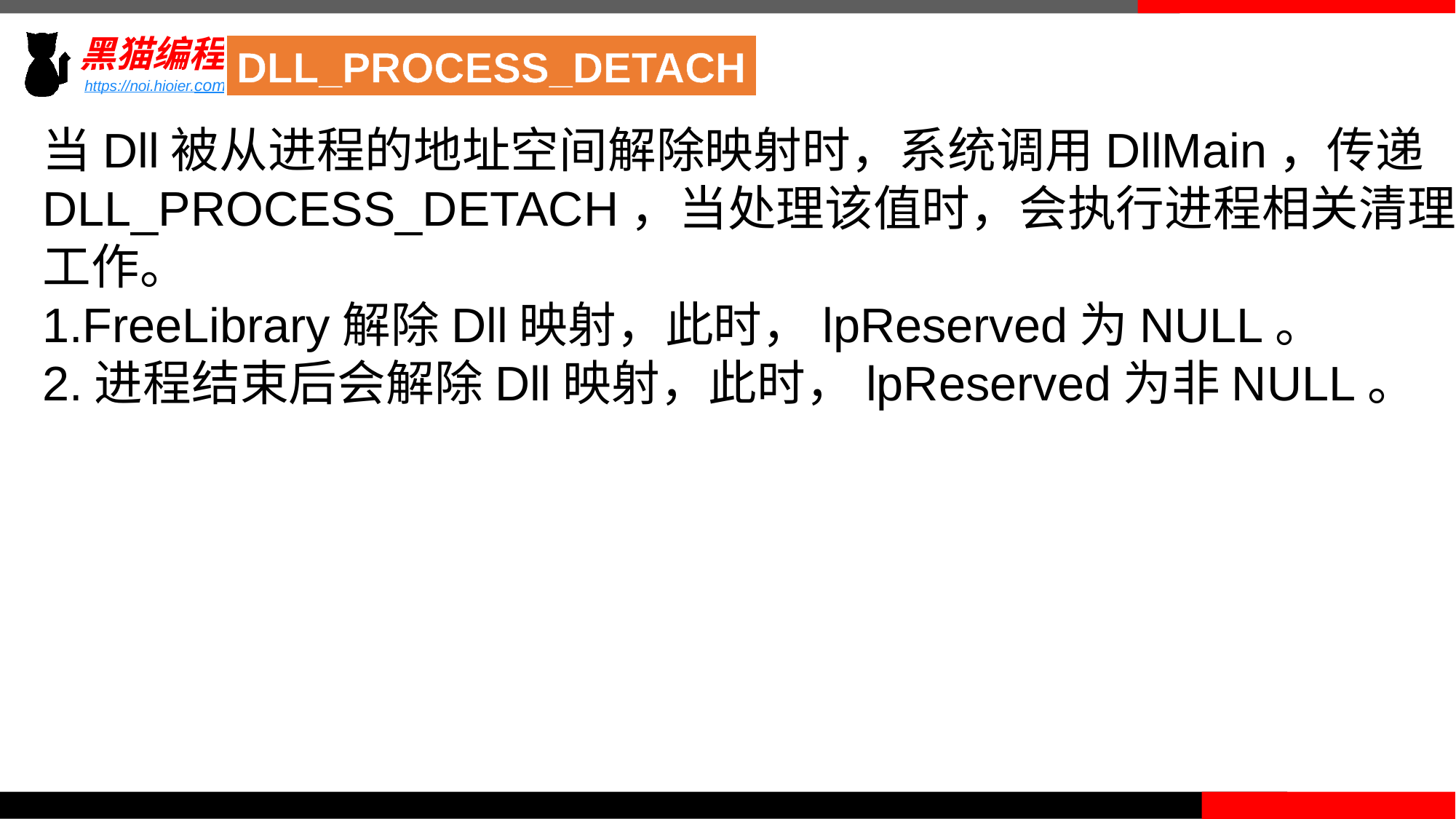

DLL_PROCESS_DETACH
当Dll被从进程的地址空间解除映射时，系统调用DllMain，传递
DLL_PROCESS_DETACH，当处理该值时，会执行进程相关清理
工作。
1.FreeLibrary解除Dll映射，此时，lpReserved为NULL。
2.进程结束后会解除Dll映射，此时，lpReserved为非NULL。